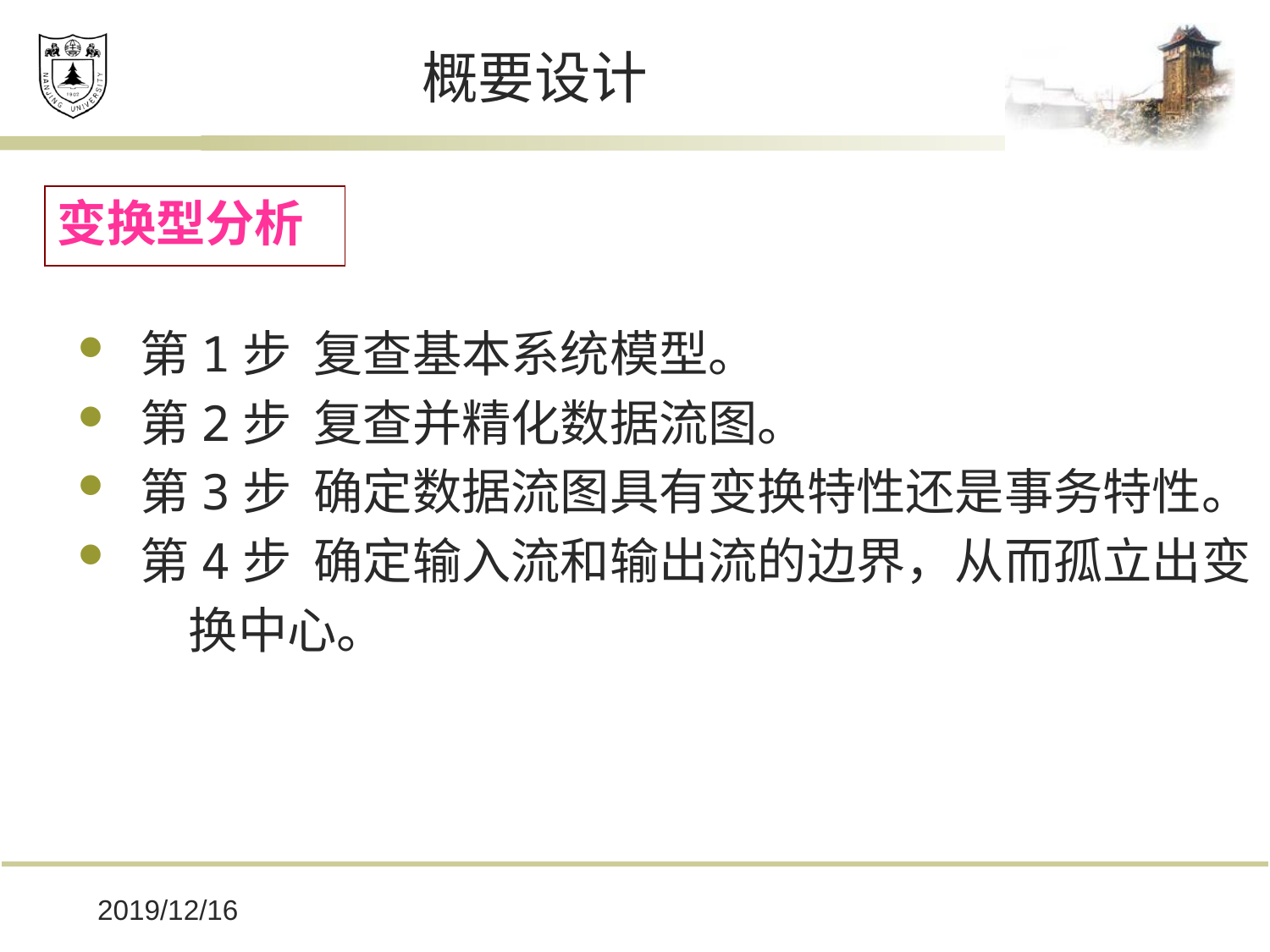

# 概要设计
变换型分析

第1步  复查基本系统模型。
第2步  复查并精化数据流图。
第3步  确定数据流图具有变换特性还是事务特性。
第4步  确定输入流和输出流的边界，从而孤立出变
         换中心。
2019/12/16